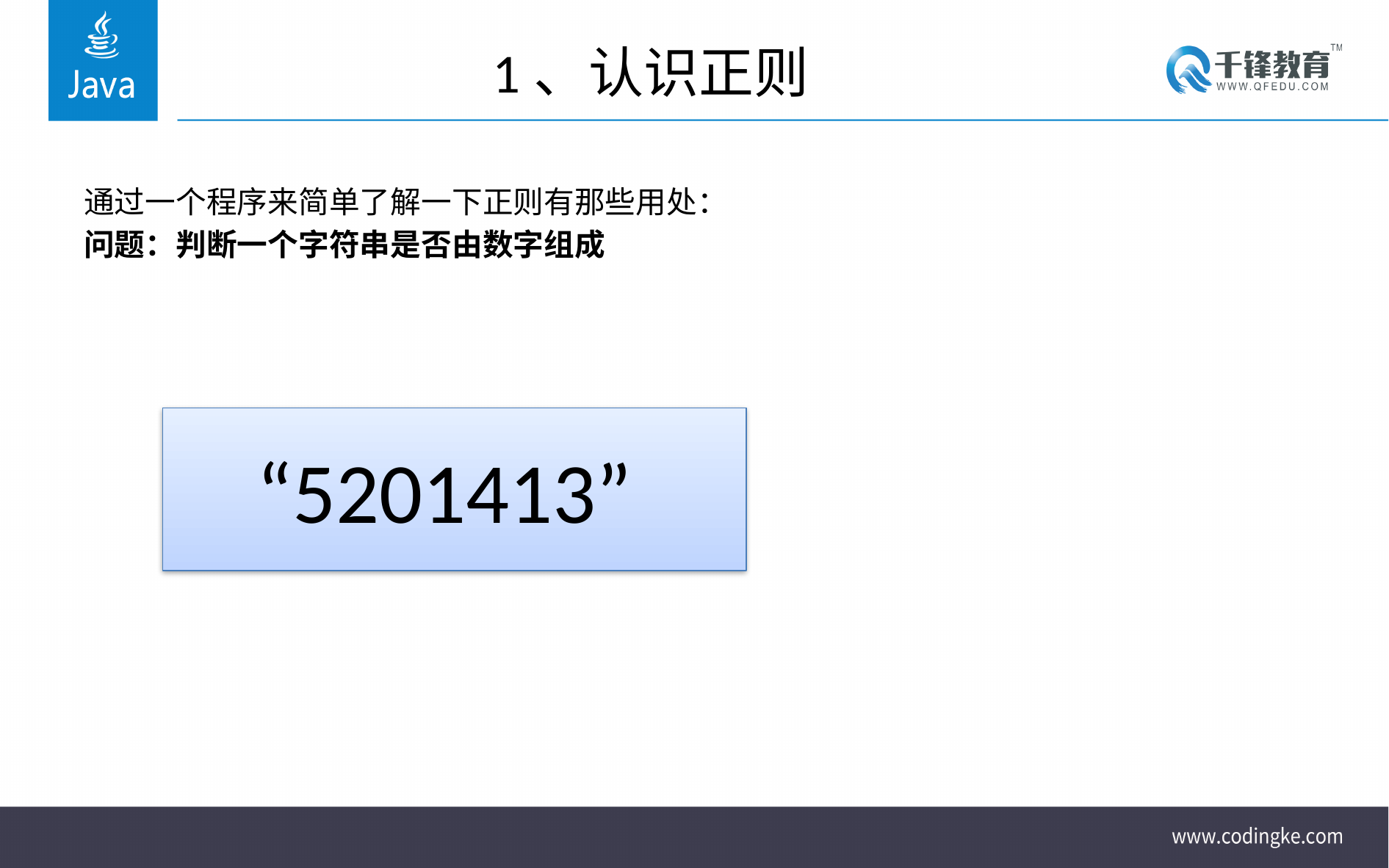

# 1、认识正则
通过一个程序来简单了解一下正则有那些用处：
问题：判断一个字符串是否由数字组成

“5201413”